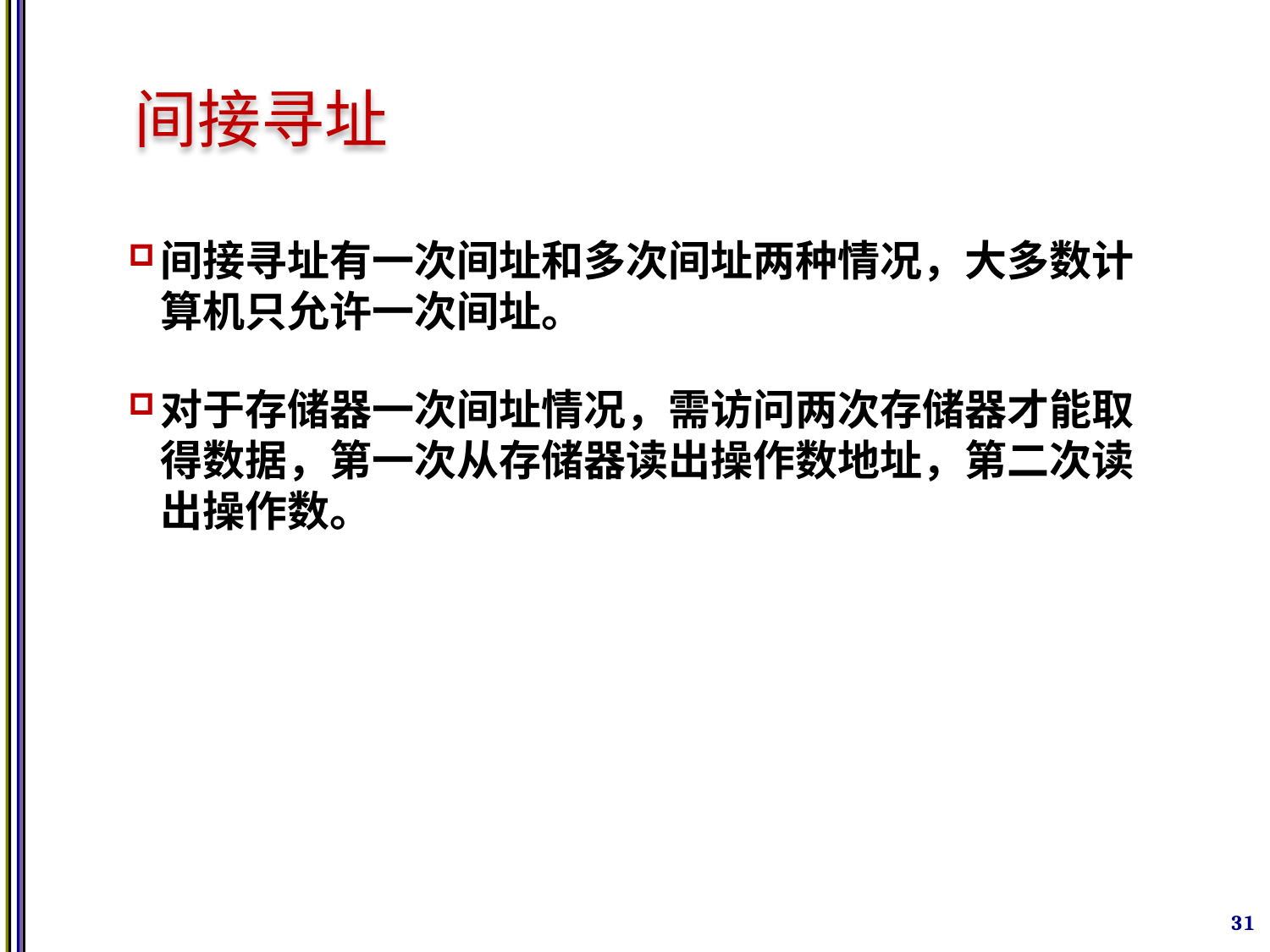

# 间接寻址
间接寻址有一次间址和多次间址两种情况，大多数计算机只允许一次间址。
对于存储器一次间址情况，需访问两次存储器才能取得数据，第一次从存储器读出操作数地址，第二次读出操作数。
31